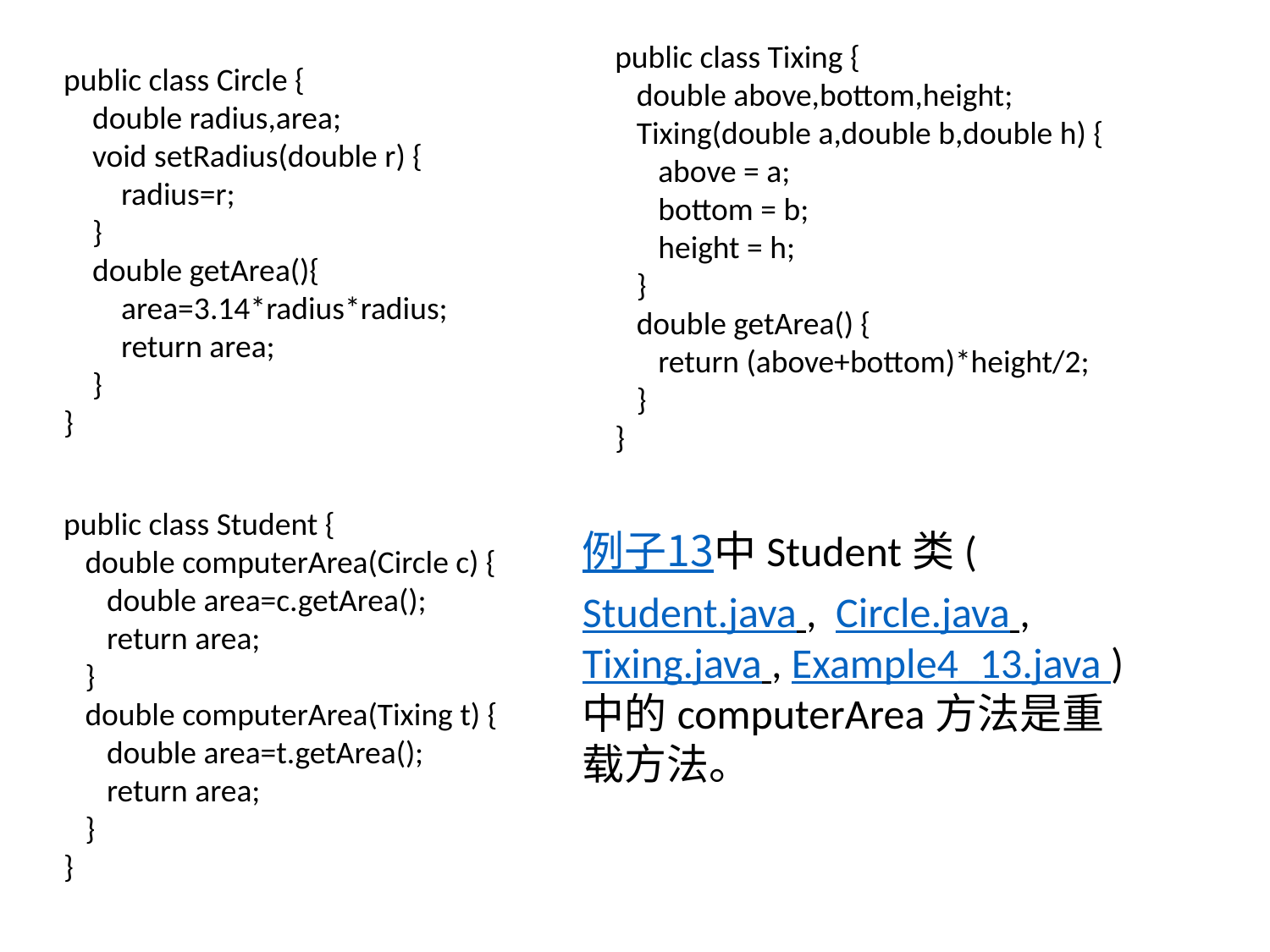

public class Tixing {
   double above,bottom,height;
   Tixing(double a,double b,double h) {
      above = a;
      bottom = b;
      height = h;
   }
   double getArea() {
      return (above+bottom)*height/2;
   }
}

public class Circle {
    double radius,area;
    void setRadius(double r) {
        radius=r;
    }
    double getArea(){
        area=3.14*radius*radius;
        return area;
    }
}
public class Student {
   double computerArea(Circle c) {
      double area=c.getArea();
      return area;
   }
   double computerArea(Tixing t) {
      double area=t.getArea();
      return area;
   }
}

例子13中Student类(Student.java ,  Circle.java , Tixing.java , Example4_13.java )中的computerArea方法是重载方法。